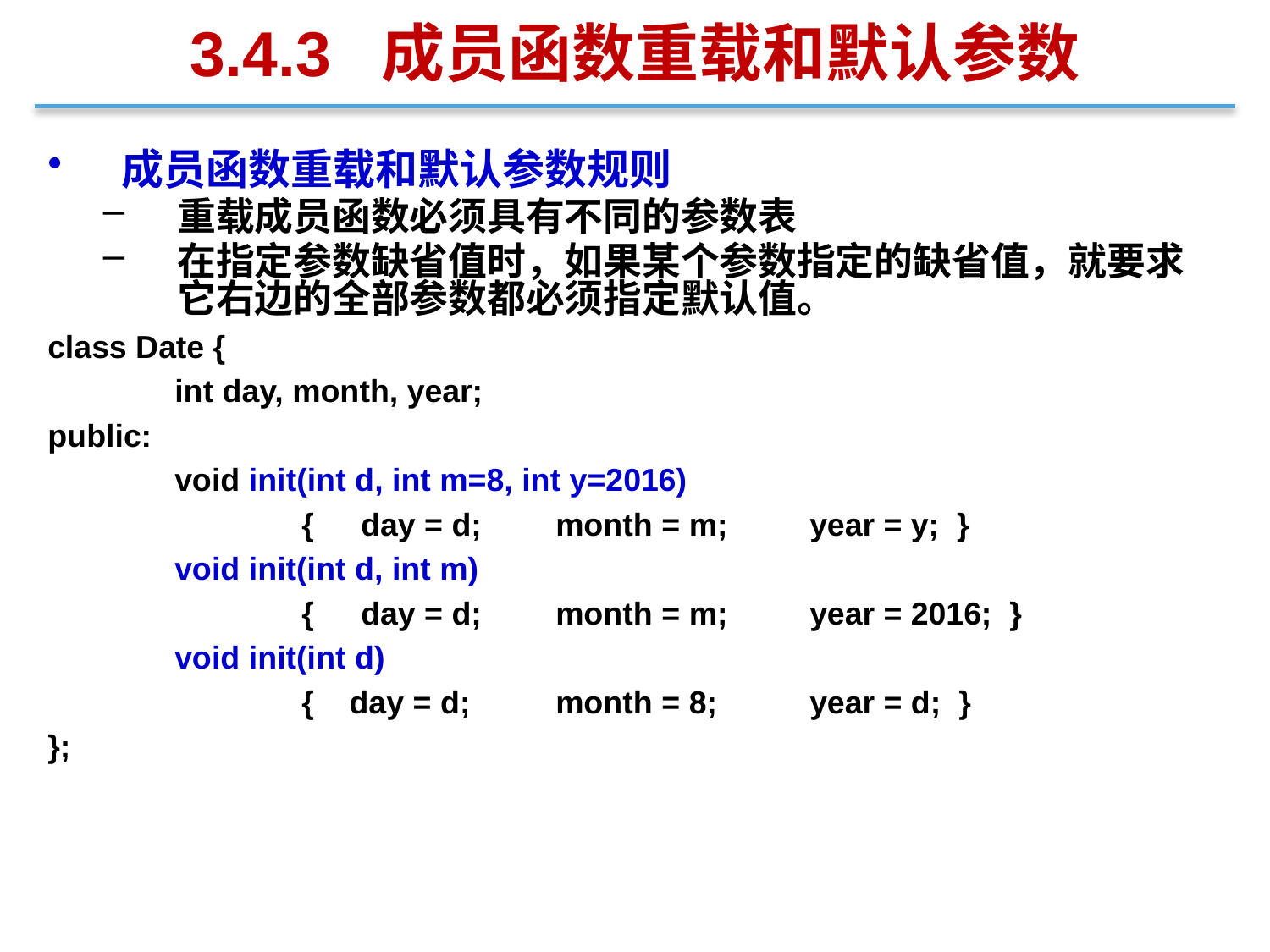

3.4.3  成员函数重载和默认参数
成员函数重载和默认参数规则
重载成员函数必须具有不同的参数表
在指定参数缺省值时，如果某个参数指定的缺省值，就要求它右边的全部参数都必须指定默认值。
class Date {
	int day, month, year;
public:
	void init(int d, int m=8, int y=2016)
		{　day = d;	month = m;	year = y;  }
	void init(int d, int m)
		{　day = d;	month = m;	year = 2016;  }
	void init(int d)
　　　　　　 	{    day = d;	month = 8; 	year = d;  }
};